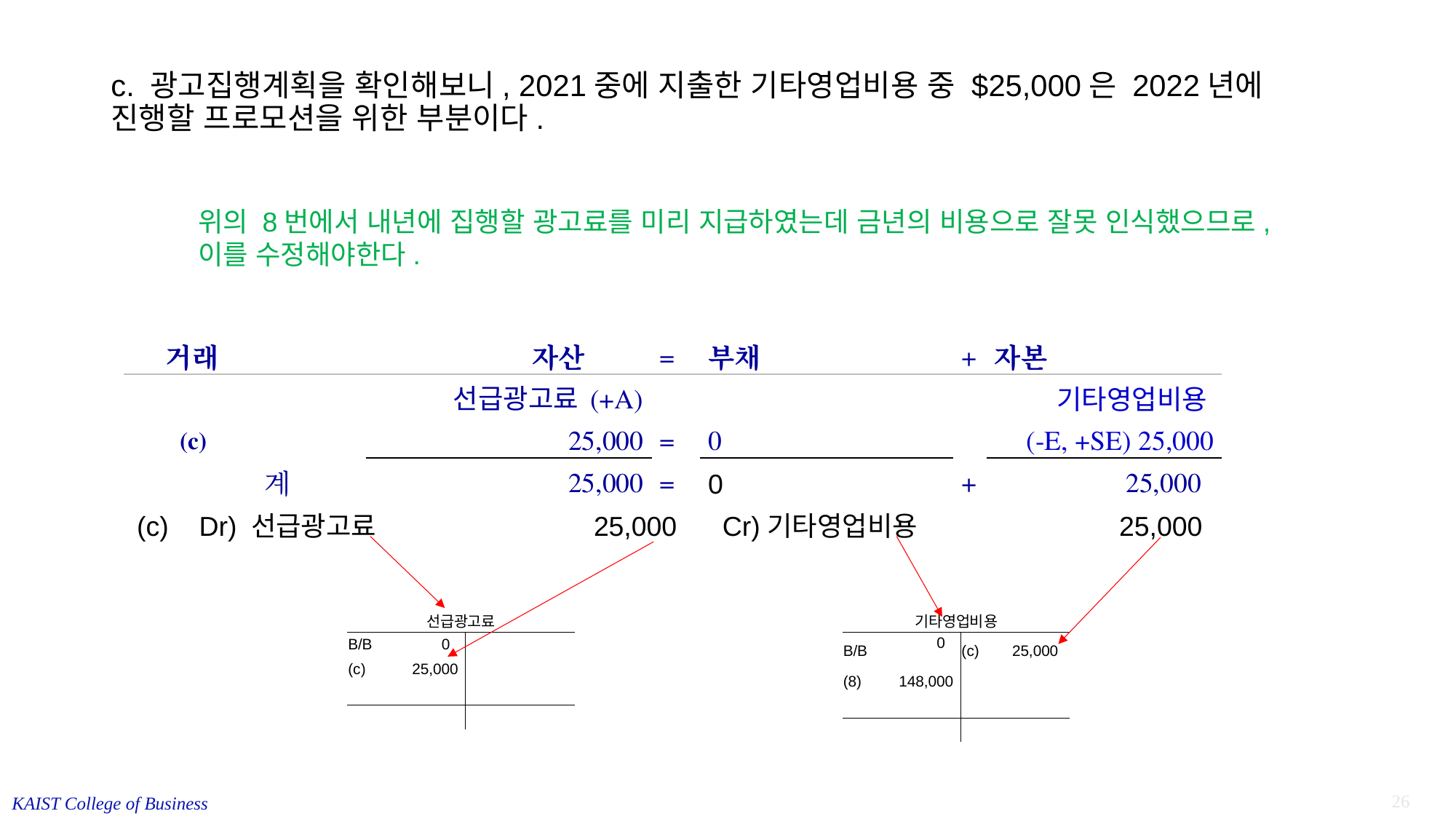

# c. 광고집행계획을 확인해보니, 2021중에 지출한 기타영업비용 중 $25,000은 2022년에 진행할 프로모션을 위한 부분이다.
위의 8번에서 내년에 집행할 광고료를 미리 지급하였는데 금년의 비용으로 잘못 인식했으므로,
이를 수정해야한다.
|  |  |  |  |  |  |  |  |  |  |  |  |  |  |  |
| --- | --- | --- | --- | --- | --- | --- | --- | --- | --- | --- | --- | --- | --- | --- |
| 거래 |  |  |  |  |  | 자산 |  |  | = | 부채 | + | 자본 |  |  |
| (c) |  |  |  |  | 선급광고료 (+A) 25,000 |  |  |  | = | 0 |  | 기타영업비용 (-E, +SE) 25,000 |  |  |
|  |  |  |  | 계 | 25,000 |  |  |  | = | 0 | + | 25,000 |  |  |
|  |  |  |  |  |  |  |  |  |  |  |  |  |  |  |
(c)	 Dr) 선급광고료	   	25,000      Cr)기타영업비용 		25,000
| 선급광고료 |  |  |  |
| --- | --- | --- | --- |
| B/B | 0 |  |  |
| (c) | 25,000 |  |  |
|  |  |  |  |
|  |  |  |  |
| 기타영업비용 |  |  |  |
| --- | --- | --- | --- |
| B/B | 0 | (c) | 25,000 |
| (8) | 148,000 |  |  |
|  |  |  |  |
|  |  |  |  |